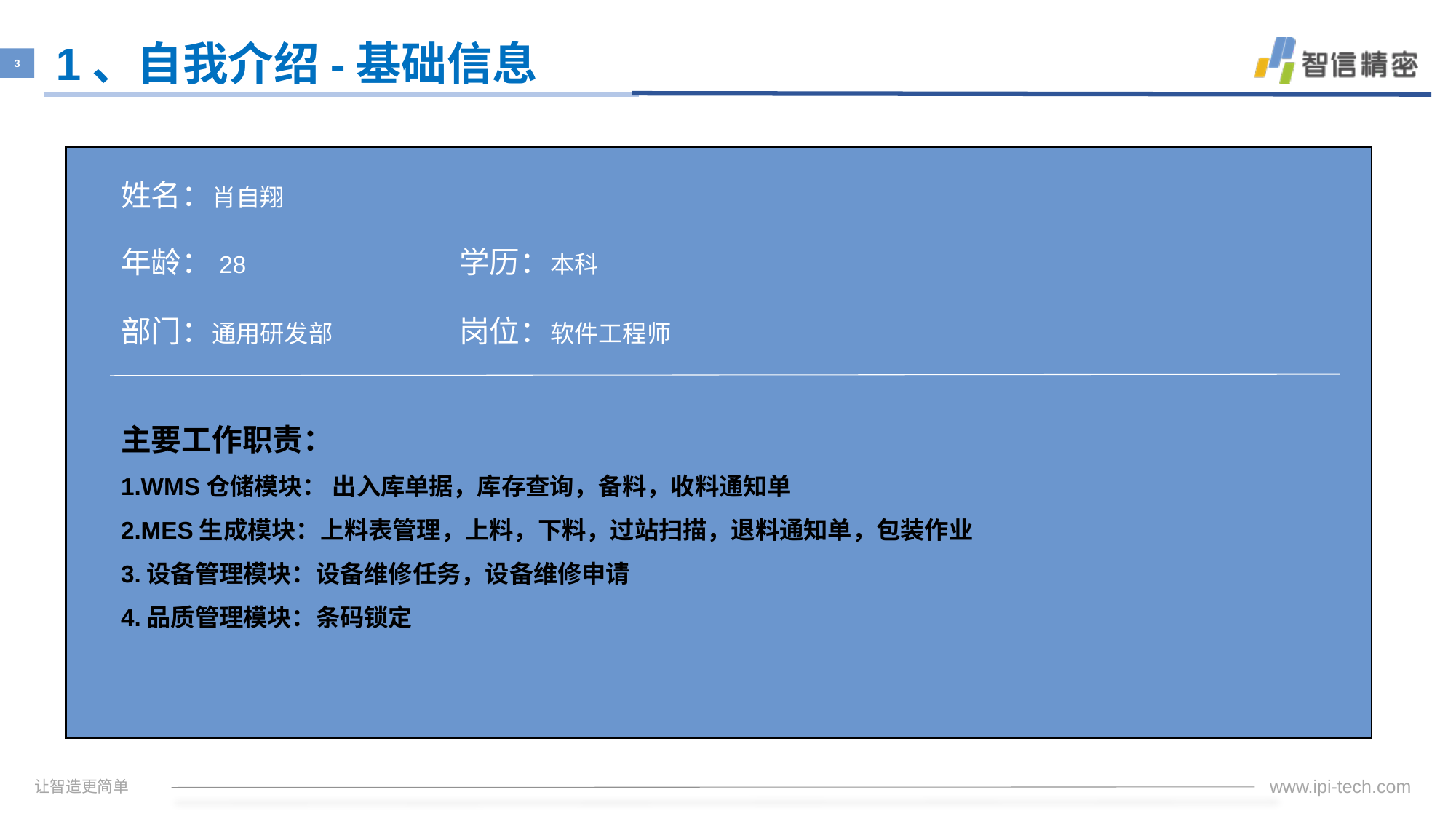

1、自我介绍-基础信息

姓名：肖自翔
学历：本科
年龄：28
部门：通用研发部
岗位：软件工程师
主要工作职责：
1.WMS仓储模块： 出入库单据，库存查询，备料，收料通知单
2.MES生成模块：上料表管理，上料，下料，过站扫描，退料通知单，包装作业
3.设备管理模块：设备维修任务，设备维修申请
4.品质管理模块：条码锁定